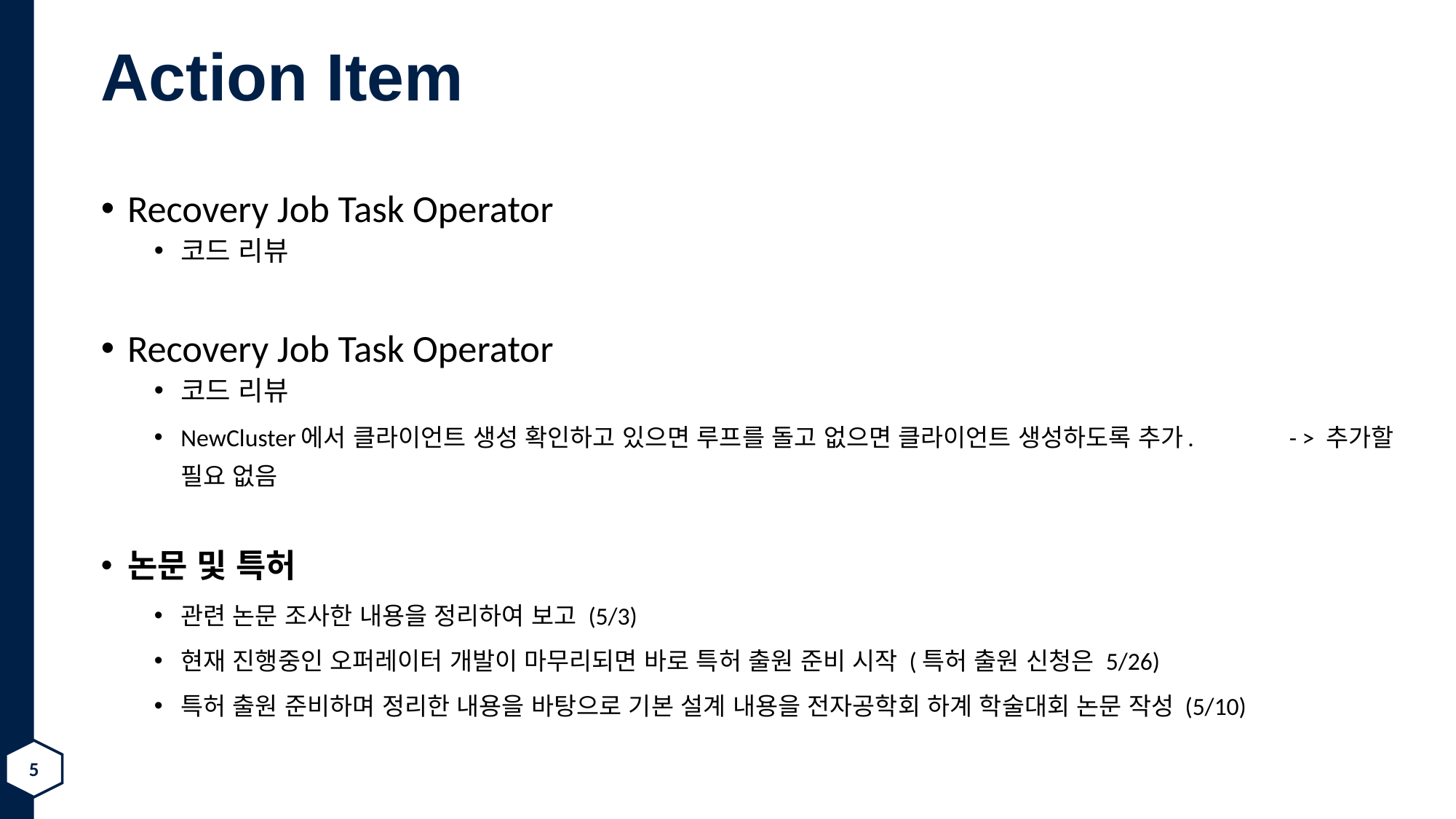

# Action Item
Recovery Job Task Operator
코드 리뷰

Recovery Job Task Operator
코드 리뷰
NewCluster에서 클라이언트 생성 확인하고 있으면 루프를 돌고 없으면 클라이언트 생성하도록 추가.                 - > 추가할 필요 없음

논문 및 특허
관련 논문 조사한 내용을 정리하여 보고 (5/3)
현재 진행중인 오퍼레이터 개발이 마무리되면 바로 특허 출원 준비 시작 (특허 출원 신청은 5/26)
특허 출원 준비하며 정리한 내용을 바탕으로 기본 설계 내용을 전자공학회 하계 학술대회 논문 작성 (5/10)